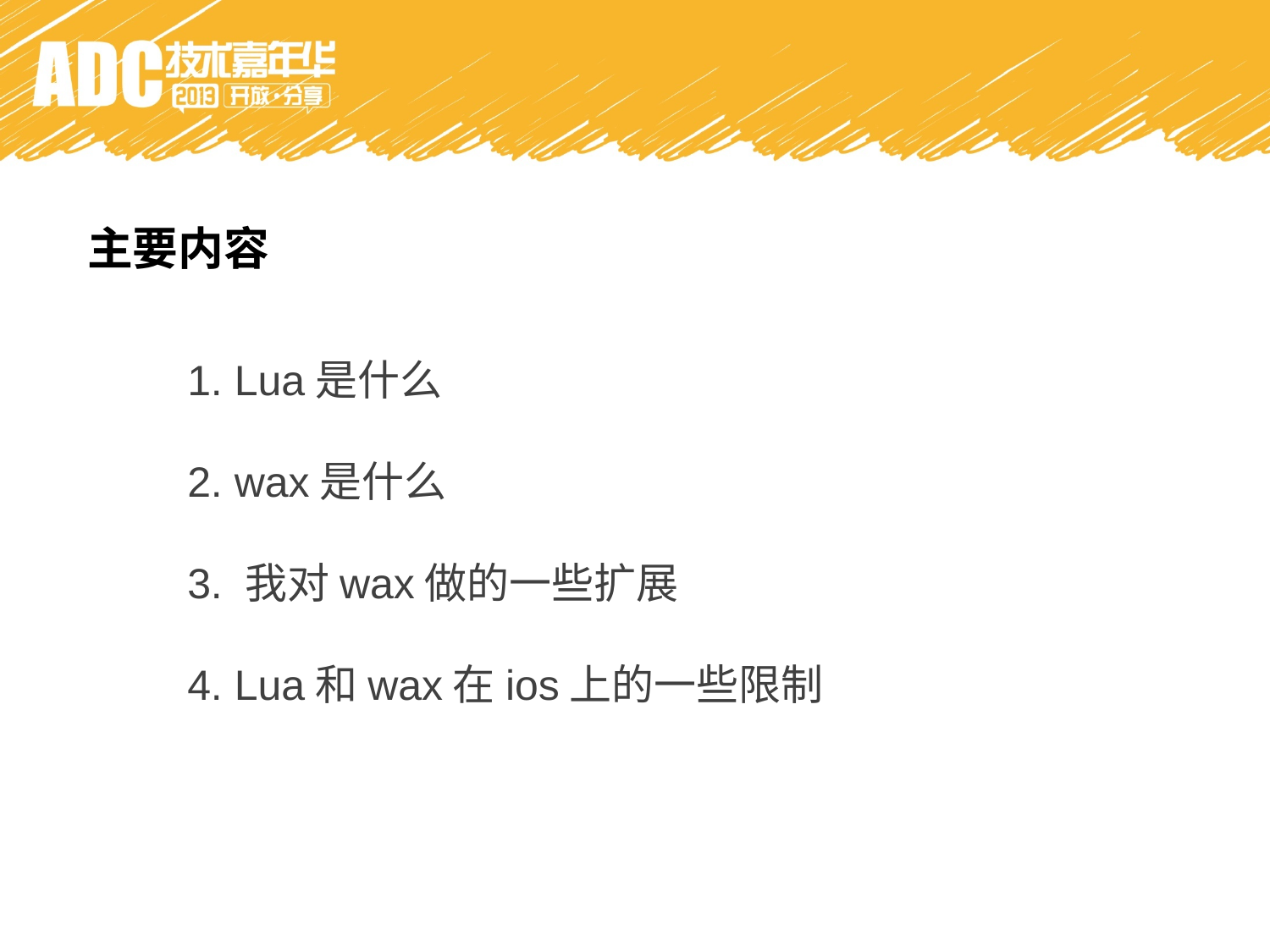

主要内容

1. Lua是什么

2. wax是什么

3. 我对wax做的一些扩展

4. Lua和wax在ios上的一些限制